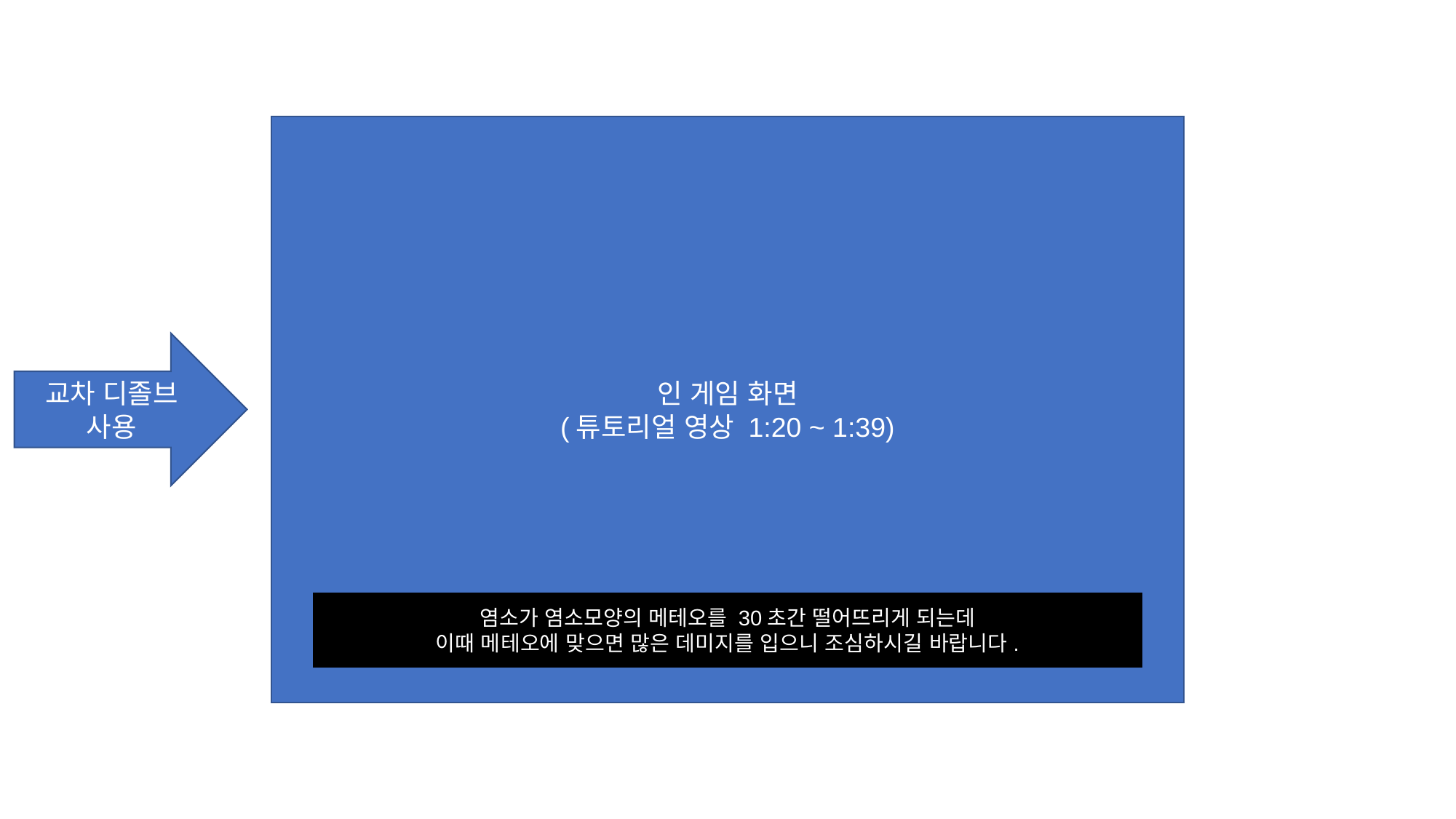

인 게임 화면
(튜토리얼 영상 1:20 ~ 1:39)
교차 디졸브 사용
염소가 염소모양의 메테오를 30초간 떨어뜨리게 되는데
이때 메테오에 맞으면 많은 데미지를 입으니 조심하시길 바랍니다.